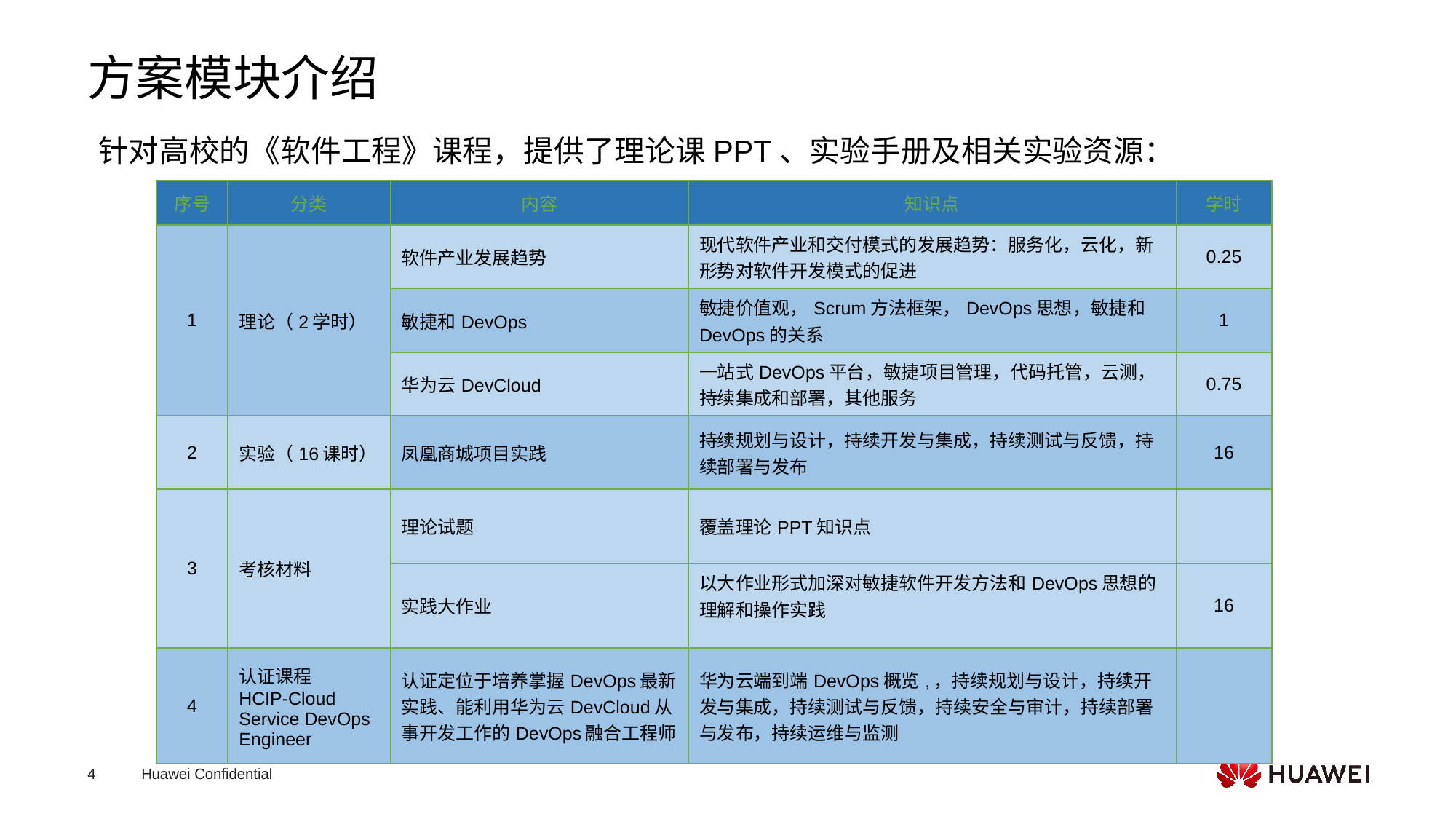

# 方案模块介绍
针对高校的《软件工程》课程，提供了理论课PPT、实验手册及相关实验资源：

| 序号 | 分类 | 内容 | 知识点 | 学时 |
| --- | --- | --- | --- | --- |
| 1 | 理论（2学时） | 软件产业发展趋势 | 现代软件产业和交付模式的发展趋势：服务化，云化，新形势对软件开发模式的促进 | 0.25 |
|  |  | 敏捷和DevOps | 敏捷价值观，Scrum方法框架，DevOps思想，敏捷和DevOps的关系 | 1 |
|  |  | 华为云DevCloud | 一站式DevOps平台，敏捷项目管理，代码托管，云测，持续集成和部署，其他服务 | 0.75 |
| 2 | 实验（16课时） | 凤凰商城项目实践 | 持续规划与设计，持续开发与集成，持续测试与反馈，持续部署与发布 | 16 |
| 3 | 考核材料 | 理论试题 | 覆盖理论PPT知识点 |  |
|  |  | 实践大作业 | 以大作业形式加深对敏捷软件开发方法和DevOps思想的理解和操作实践 | 16 |
| 4 | 认证课程 HCIP-Cloud Service DevOps Engineer | 认证定位于培养掌握DevOps最新实践、能利用华为云DevCloud从事开发工作的DevOps融合工程师 | 华为云端到端DevOps概览,，持续规划与设计，持续开发与集成，持续测试与反馈，持续安全与审计，持续部署与发布，持续运维与监测 |  |